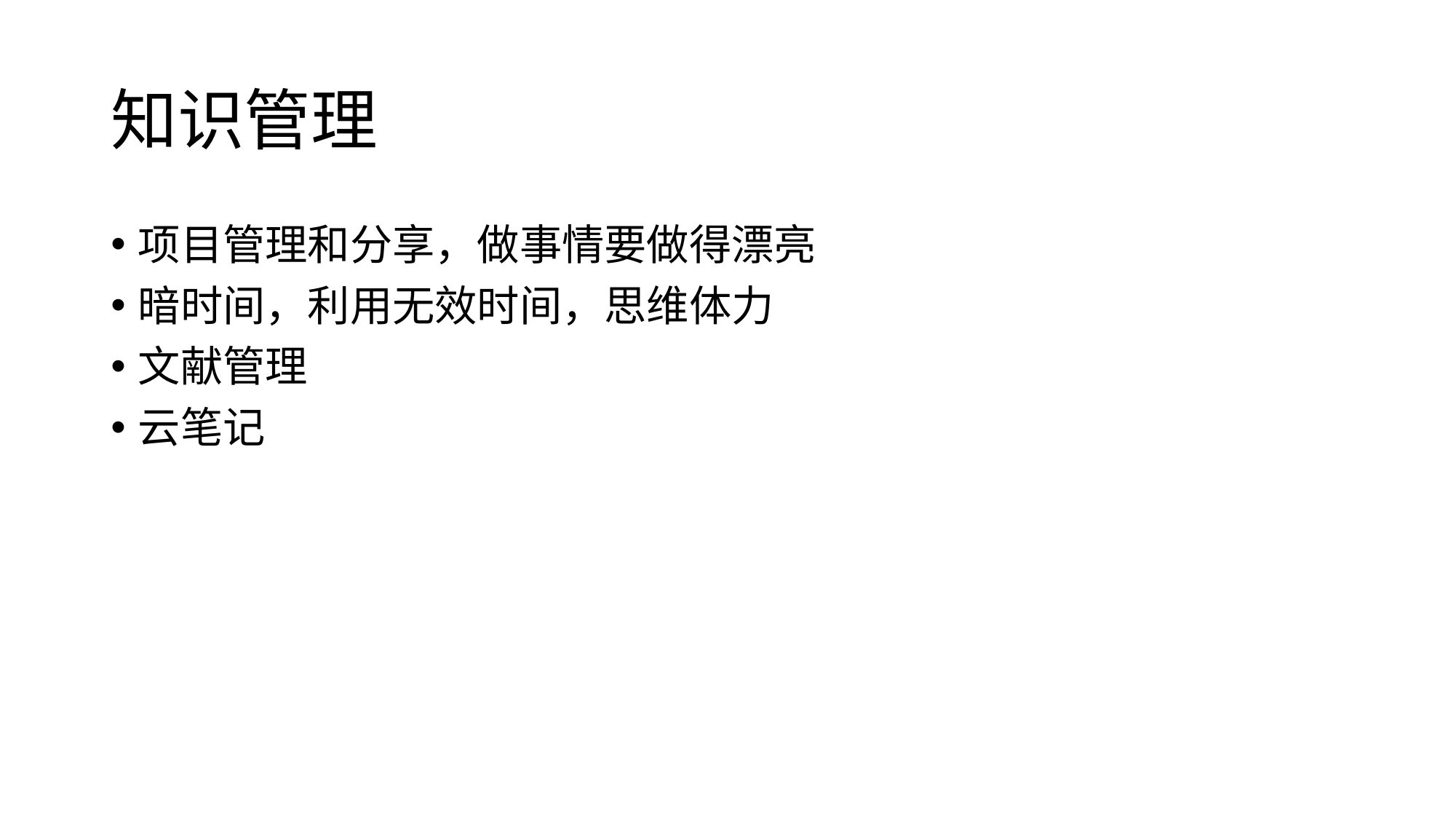

# 知识管理
项目管理和分享，做事情要做得漂亮
暗时间，利用无效时间，思维体力
文献管理
云笔记